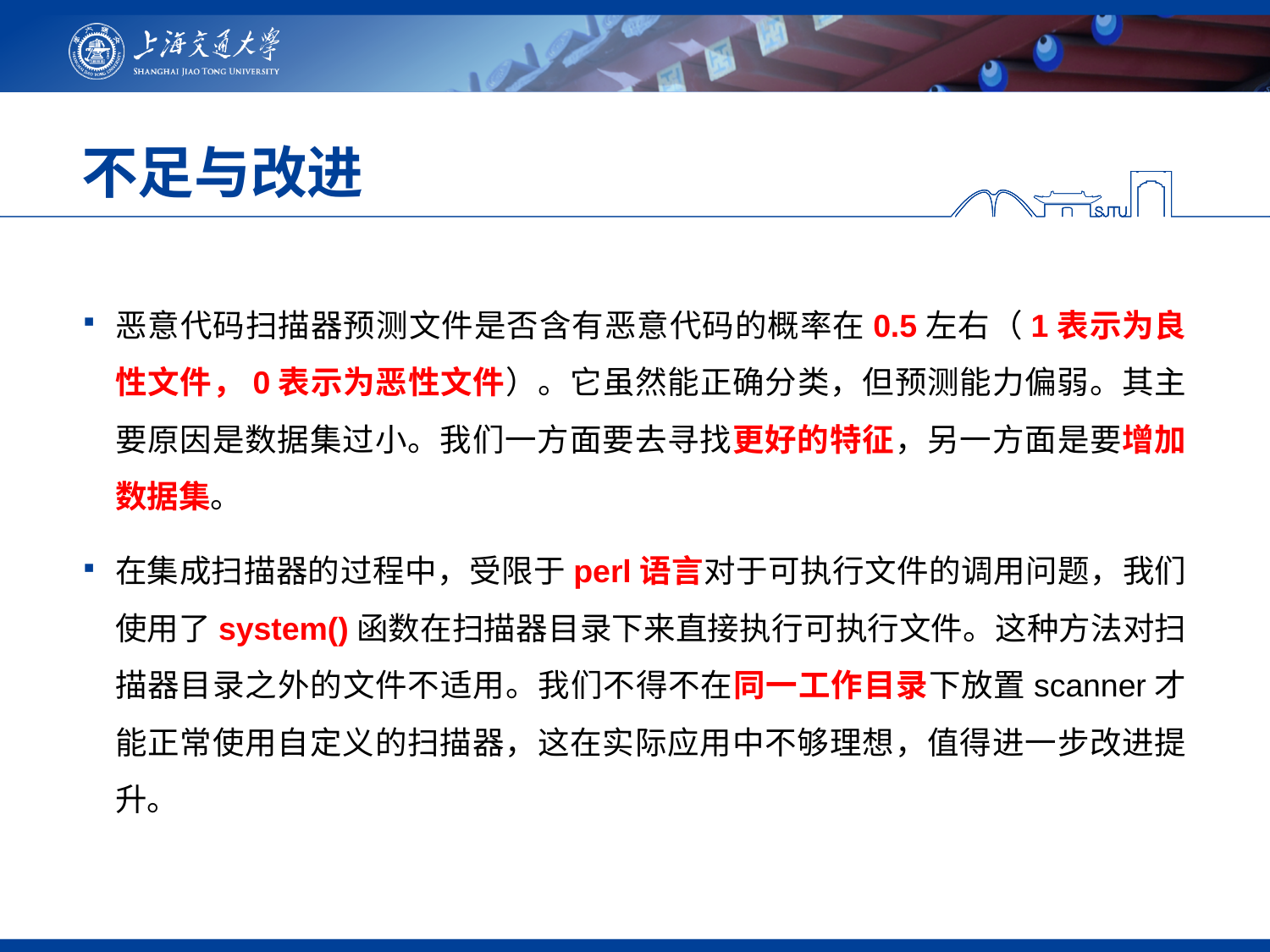

# 不足与改进
恶意代码扫描器预测文件是否含有恶意代码的概率在0.5左右（1表示为良性文件，0表示为恶性文件）。它虽然能正确分类，但预测能力偏弱。其主要原因是数据集过小。我们一方面要去寻找更好的特征，另一方面是要增加数据集。
在集成扫描器的过程中，受限于perl语言对于可执行文件的调用问题，我们使用了system()函数在扫描器目录下来直接执行可执行文件。这种方法对扫描器目录之外的文件不适用。我们不得不在同一工作目录下放置scanner才能正常使用自定义的扫描器，这在实际应用中不够理想，值得进一步改进提升。